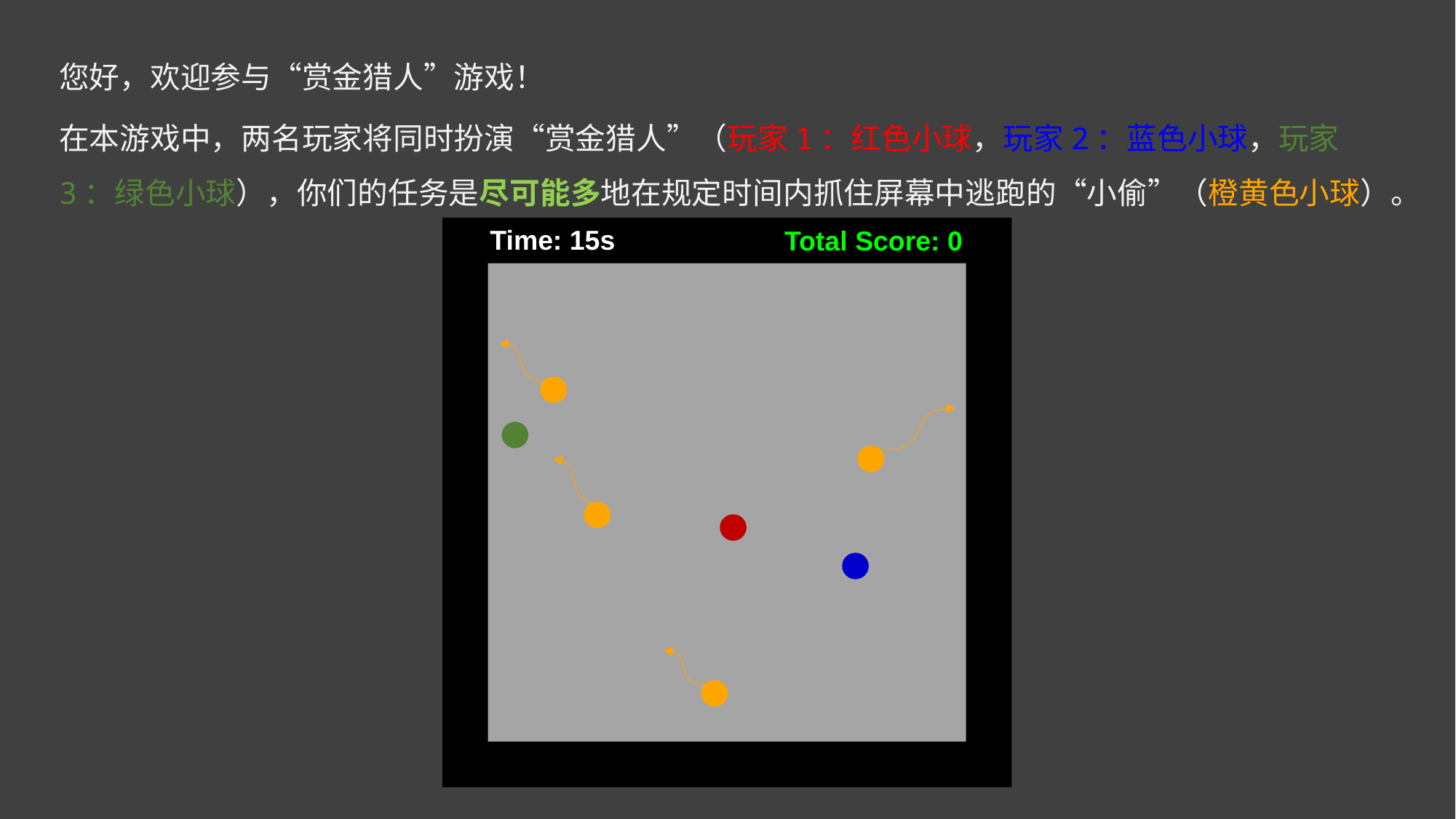

您好，欢迎参与“赏金猎人”游戏！
在本游戏中，两名玩家将同时扮演“赏金猎人”（玩家1：红色小球，玩家2：蓝色小球，玩家3：绿色小球），你们的任务是尽可能多地在规定时间内抓住屏幕中逃跑的“小偷”（橙黄色小球）。
Time: 15s

Total Score: 0